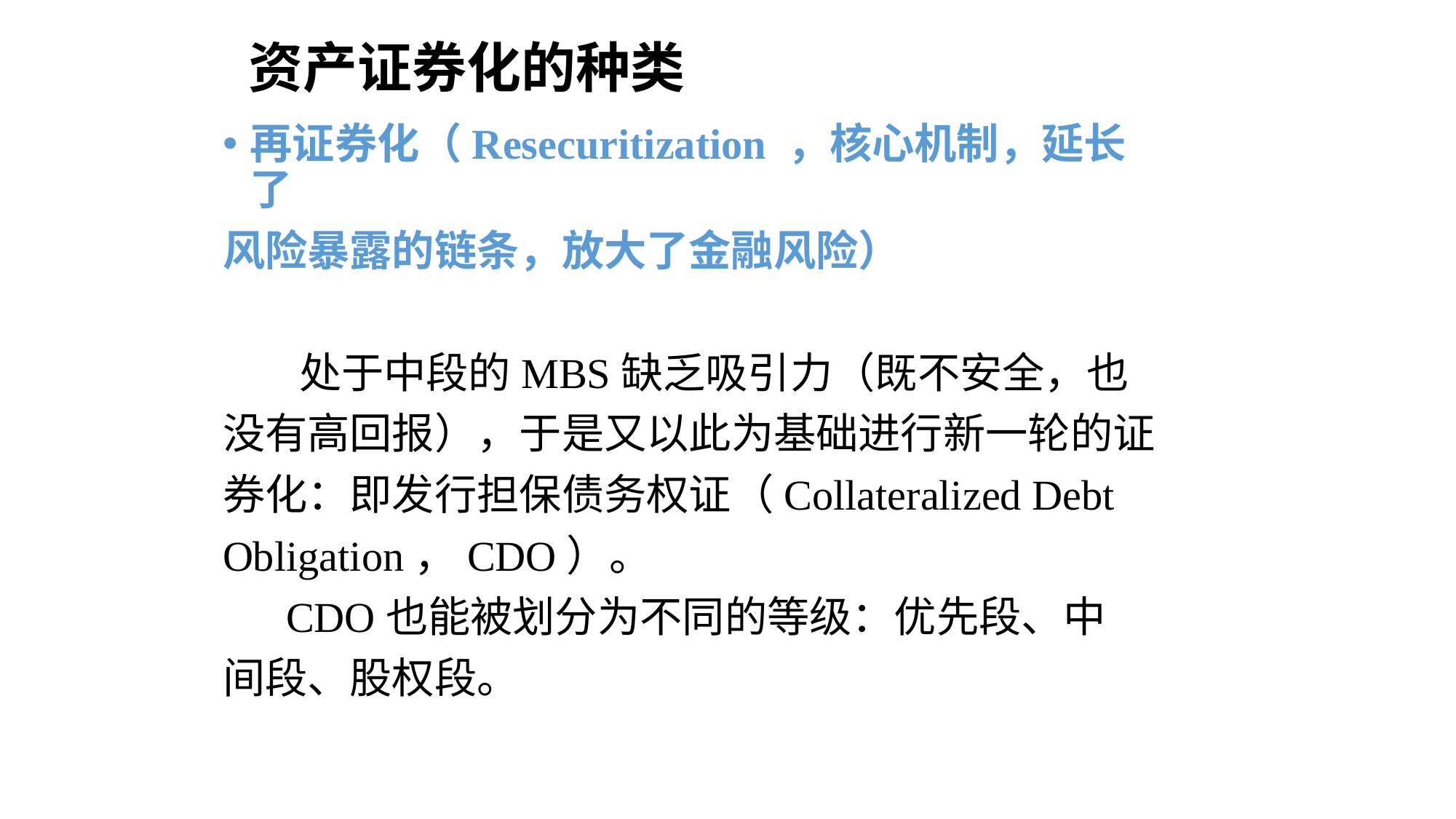

资产证券化的种类
再证券化（Resecuritization ，核心机制，延长了
风险暴露的链条，放大了金融风险）

       处于中段的MBS缺乏吸引力（既不安全，也
没有高回报），于是又以此为基础进行新一轮的证
券化：即发行担保债务权证（Collateralized Debt
Obligation，CDO）。
      CDO也能被划分为不同的等级：优先段、中
间段、股权段。